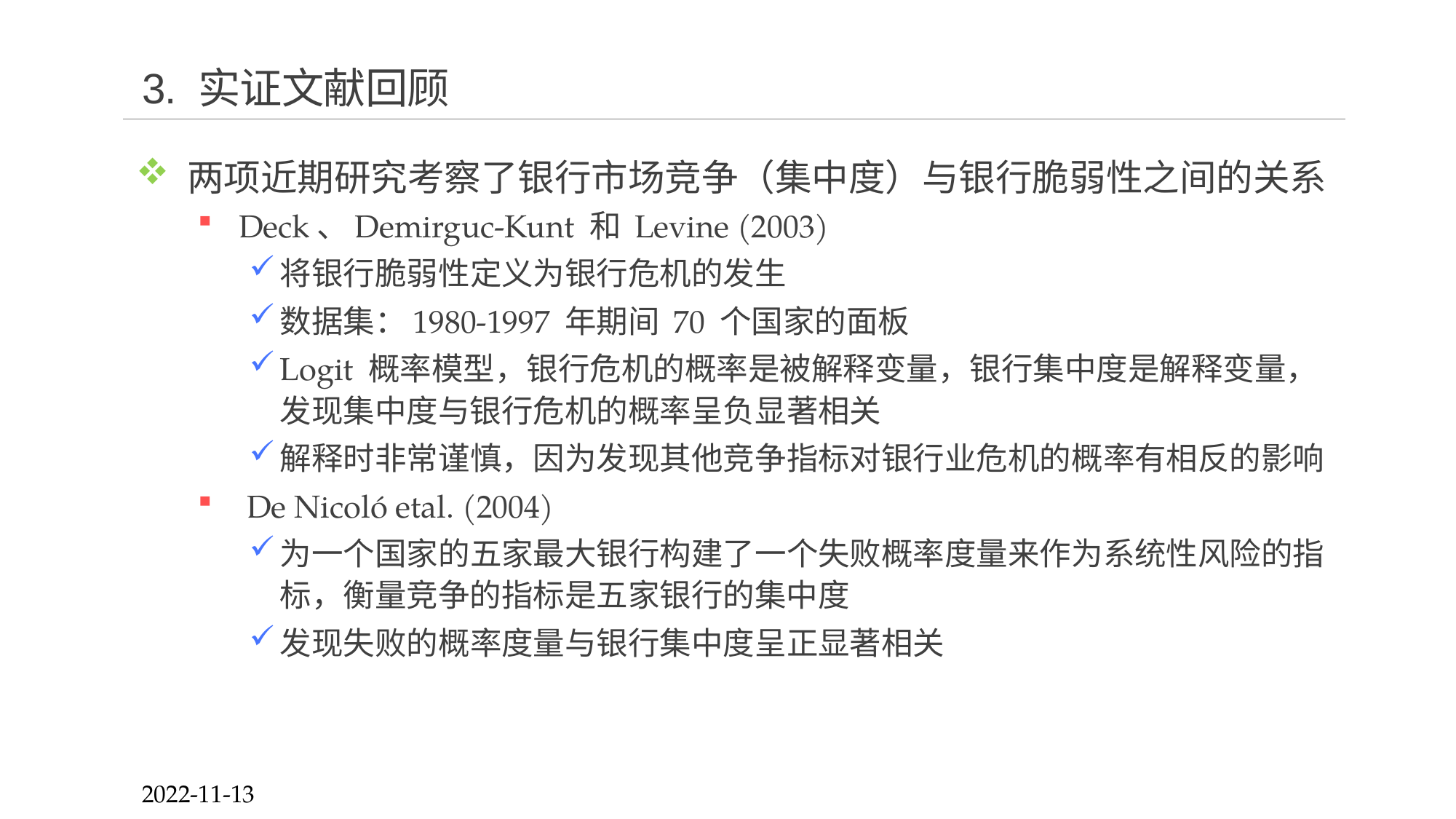

# 3. 实证文献回顾
两项近期研究考察了银行市场竞争（集中度）与银行脆弱性之间的关系
Deck、Demirguc-Kunt 和 Levine (2003)
将银行脆弱性定义为银行危机的发生
数据集：1980-1997 年期间 70 个国家的面板
Logit 概率模型，银行危机的概率是被解释变量，银行集中度是解释变量，发现集中度与银行危机的概率呈负显著相关
解释时非常谨慎，因为发现其他竞争指标对银行业危机的概率有相反的影响
 De Nicoló etal. (2004)
为一个国家的五家最大银行构建了一个失败概率度量来作为系统性风险的指标，衡量竞争的指标是五家银行的集中度
发现失败的概率度量与银行集中度呈正显著相关
2022-11-13